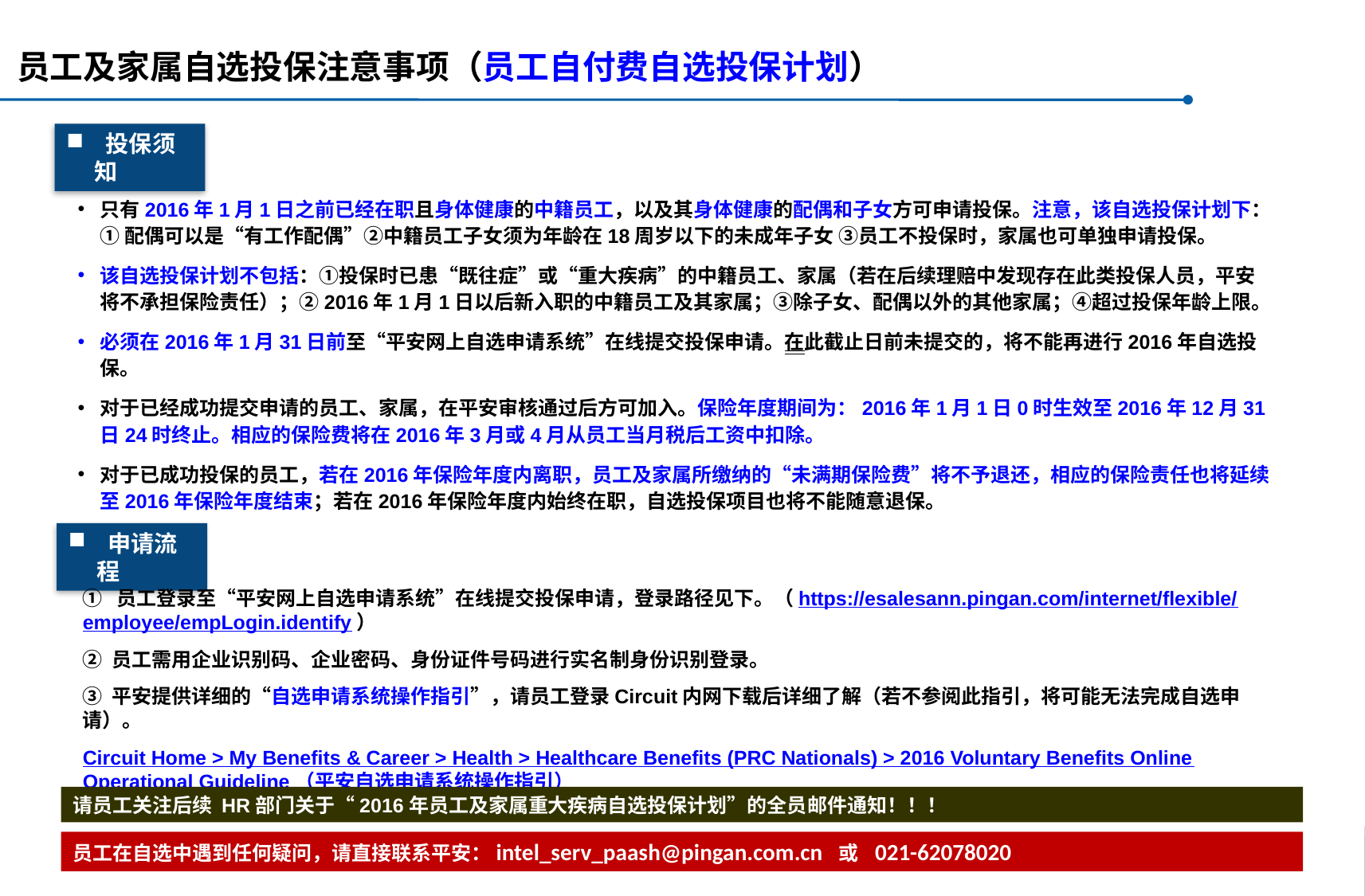

员工及家属自选投保注意事项（员工自付费自选投保计划）
 投保须知
只有2016年1月1日之前已经在职且身体健康的中籍员工，以及其身体健康的配偶和子女方可申请投保。注意，该自选投保计划下：① 配偶可以是“有工作配偶”②中籍员工子女须为年龄在18周岁以下的未成年子女 ③员工不投保时，家属也可单独申请投保。
该自选投保计划不包括：①投保时已患“既往症”或“重大疾病”的中籍员工、家属（若在后续理赔中发现存在此类投保人员，平安将不承担保险责任）；②2016年1月1日以后新入职的中籍员工及其家属；③除子女、配偶以外的其他家属；④超过投保年龄上限。
必须在2016年1月31日前至“平安网上自选申请系统”在线提交投保申请。在此截止日前未提交的，将不能再进行2016年自选投保。
对于已经成功提交申请的员工、家属，在平安审核通过后方可加入。保险年度期间为：2016年1月1日0时生效至2016年12月31日24时终止。相应的保险费将在2016年3月或4月从员工当月税后工资中扣除。
对于已成功投保的员工，若在2016年保险年度内离职，员工及家属所缴纳的“未满期保险费”将不予退还，相应的保险责任也将延续至2016年保险年度结束；若在2016年保险年度内始终在职，自选投保项目也将不能随意退保。

 申请流程
①  员工登录至“平安网上自选申请系统”在线提交投保申请，登录路径见下。（https://esalesann.pingan.com/internet/flexible/employee/empLogin.identify）
② 员工需用企业识别码、企业密码、身份证件号码进行实名制身份识别登录。
③ 平安提供详细的“自选申请系统操作指引”，请员工登录Circuit内网下载后详细了解（若不参阅此指引，将可能无法完成自选申请）。
Circuit Home > My Benefits & Career > Health > Healthcare Benefits (PRC Nationals) > 2016 Voluntary Benefits Online Operational Guideline（平安自选申请系统操作指引）
请员工关注后续 HR部门关于“2016年员工及家属重大疾病自选投保计划”的全员邮件通知！！！

员工在自选中遇到任何疑问，请直接联系平安：intel_serv_paash@pingan.com.cn  或  021-62078020
20
2015/12/17